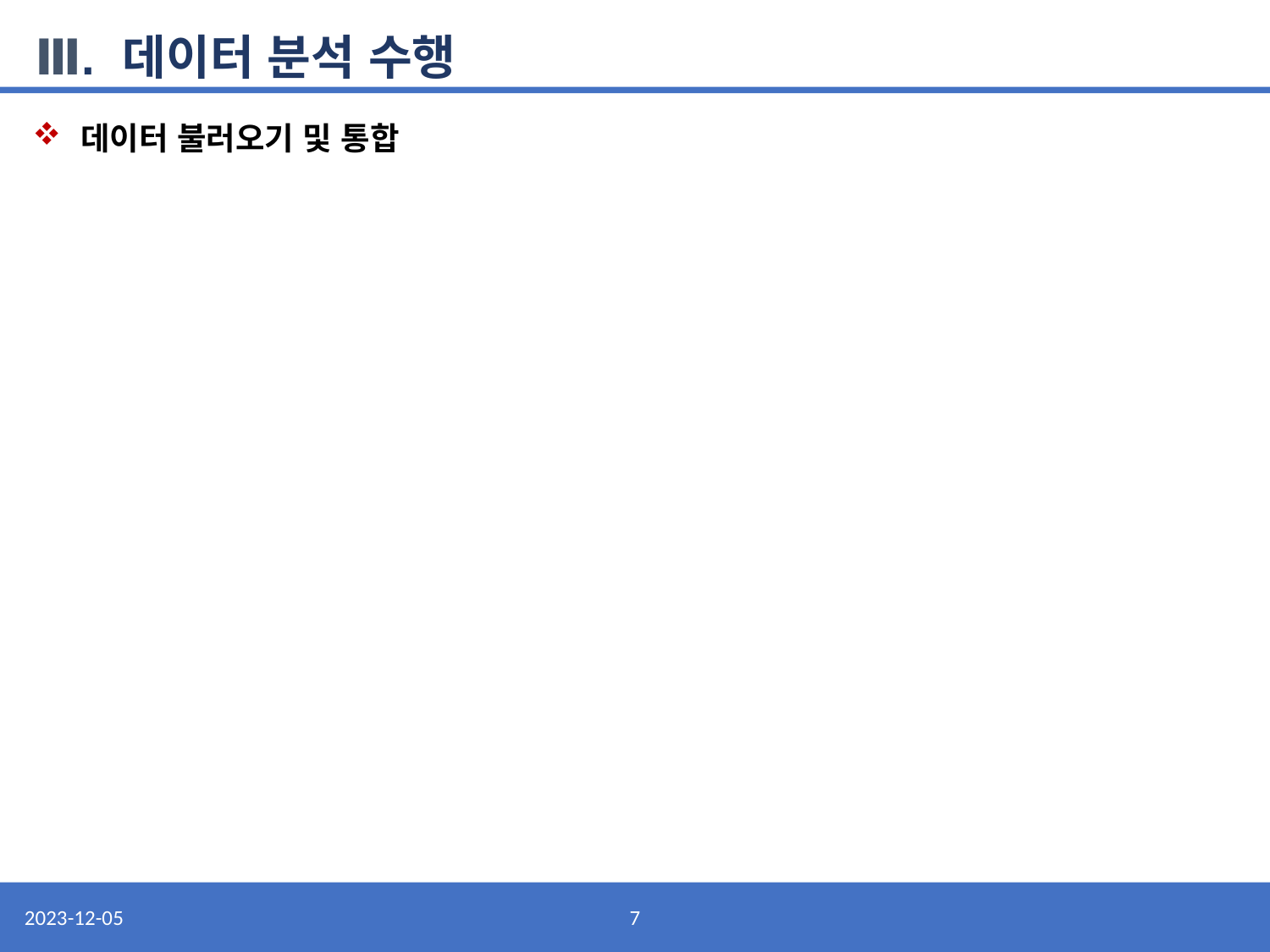

Ⅲ.
데이터 분석 수행
 데이터 불러오기 및 통합
2023-12-05
7